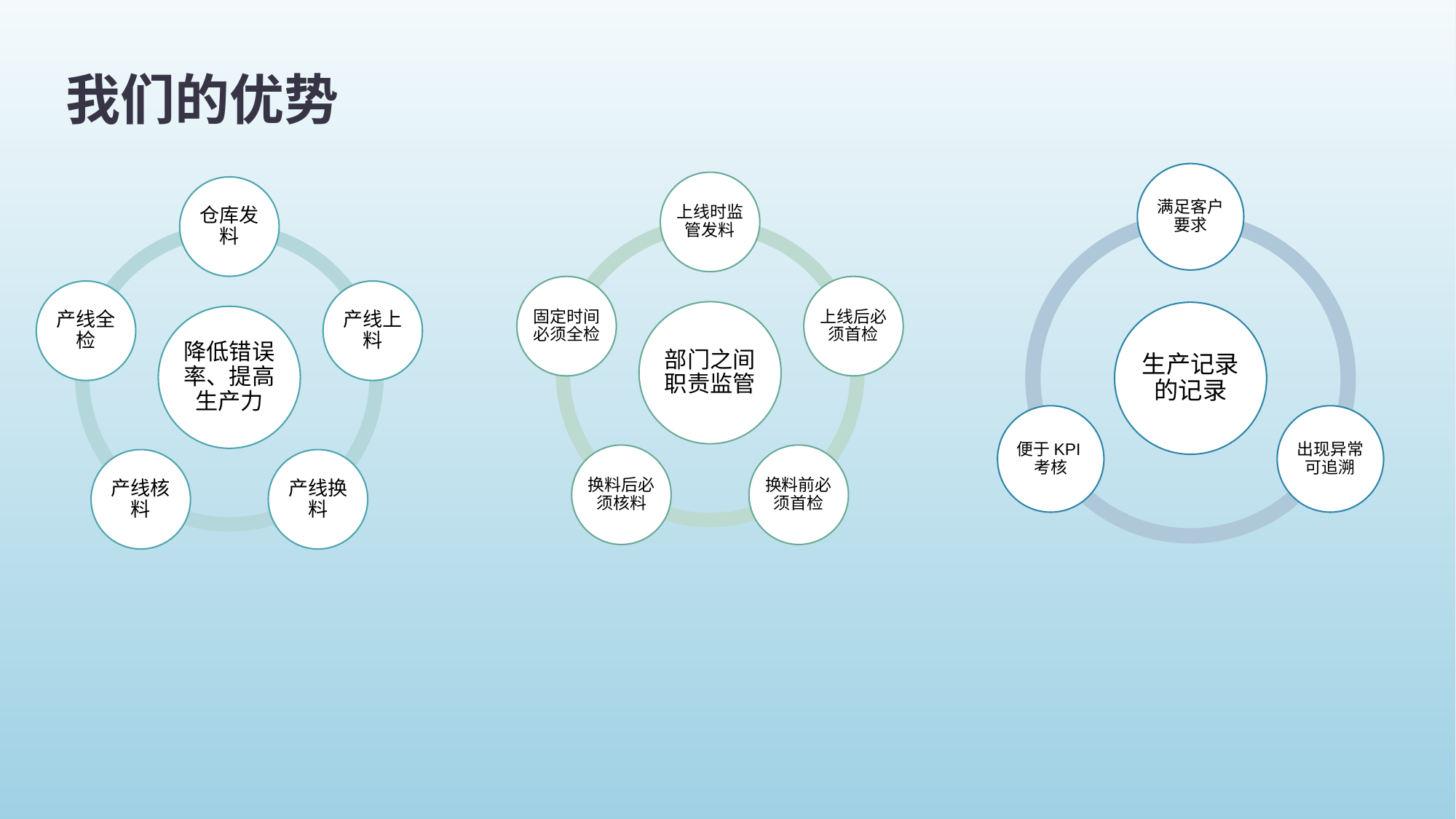

# 我们的优势
部门之间职责监管
上线时监管发料
上线后必须首检
换料前必须首检
换料后必须核料
固定时间必须全检
降低错误率、提高生产力
仓库发料
产线上料
产线换料
产线核料
产线全检
生产记录的记录
满足客户要求
出现异常可追溯
便于KPI考核